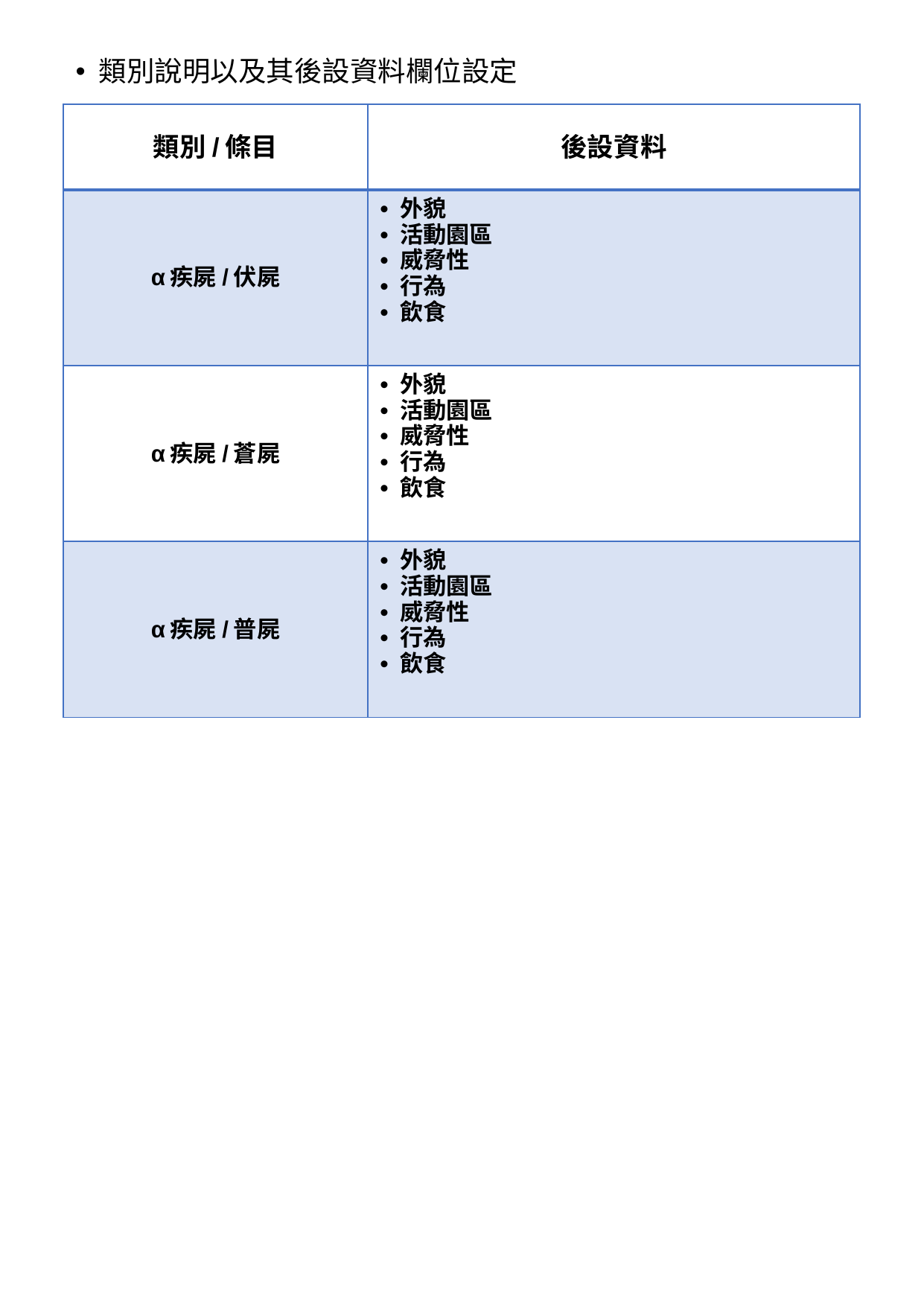

類別說明以及其後設資料欄位設定
| 類別/條目 | 後設資料 |
| --- | --- |
| α疾屍/伏屍 | • 外貌 • 活動園區 • 威脅性 • 行為 • 飲食 |
| α疾屍/蒼屍 | • 外貌 • 活動園區 • 威脅性 • 行為 • 飲食 |
| α疾屍/普屍 | • 外貌 • 活動園區 • 威脅性 • 行為 • 飲食 |